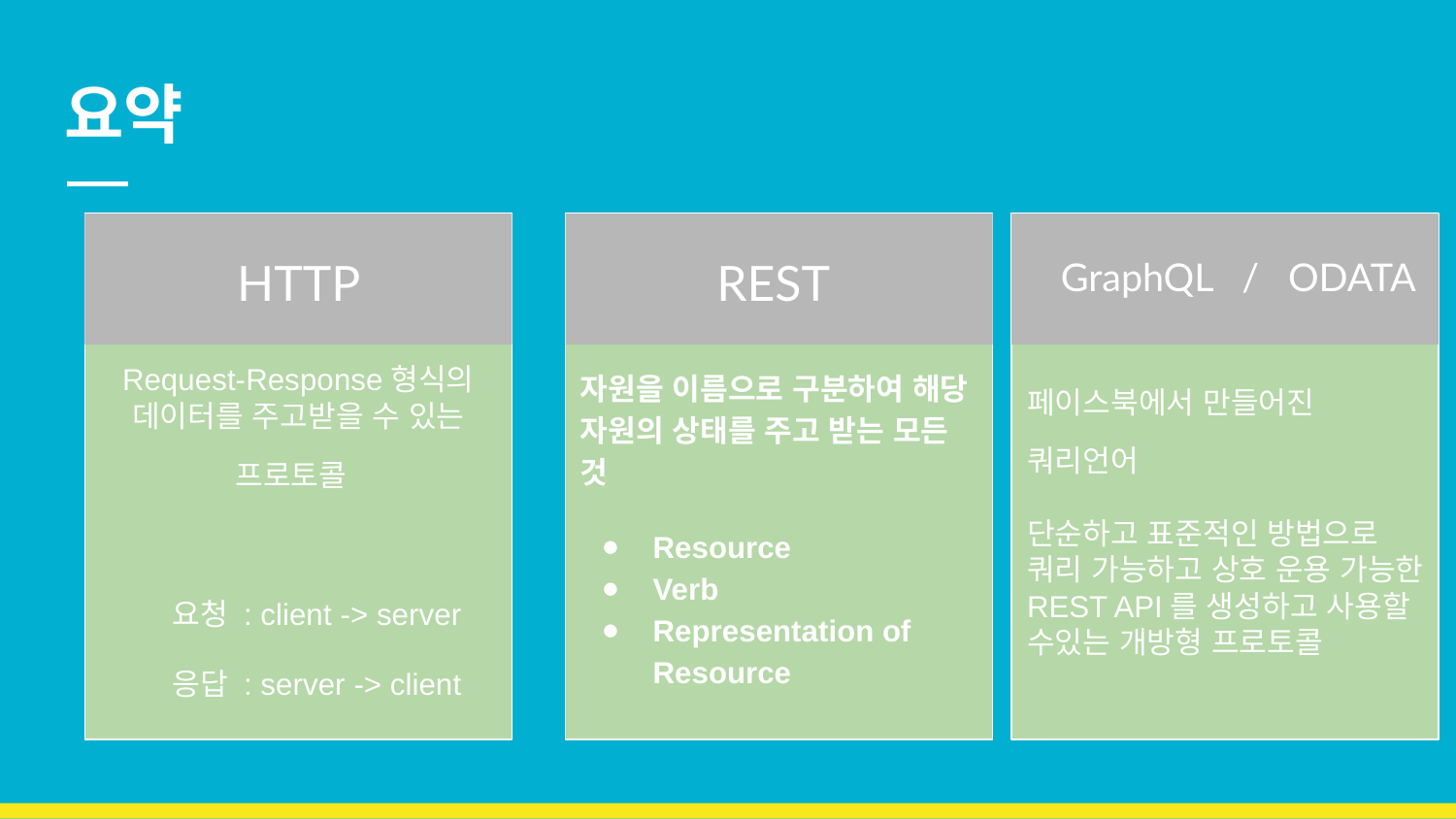

# 요약

HTTP
REST
GraphQL   /   ODATA
Request-Response형식의 데이터를 주고받을 수 있는 프로토콜

요청 : client -> server
응답 : server -> client

페이스북에서 만들어진 쿼리언어
단순하고 표준적인 방법으로 쿼리 가능하고 상호 운용 가능한 REST API를 생성하고 사용할 수있는 개방형 프로토콜

자원을 이름으로 구분하여 해당 자원의 상태를 주고 받는 모든 것
Resource
Verb
Representation of Resource